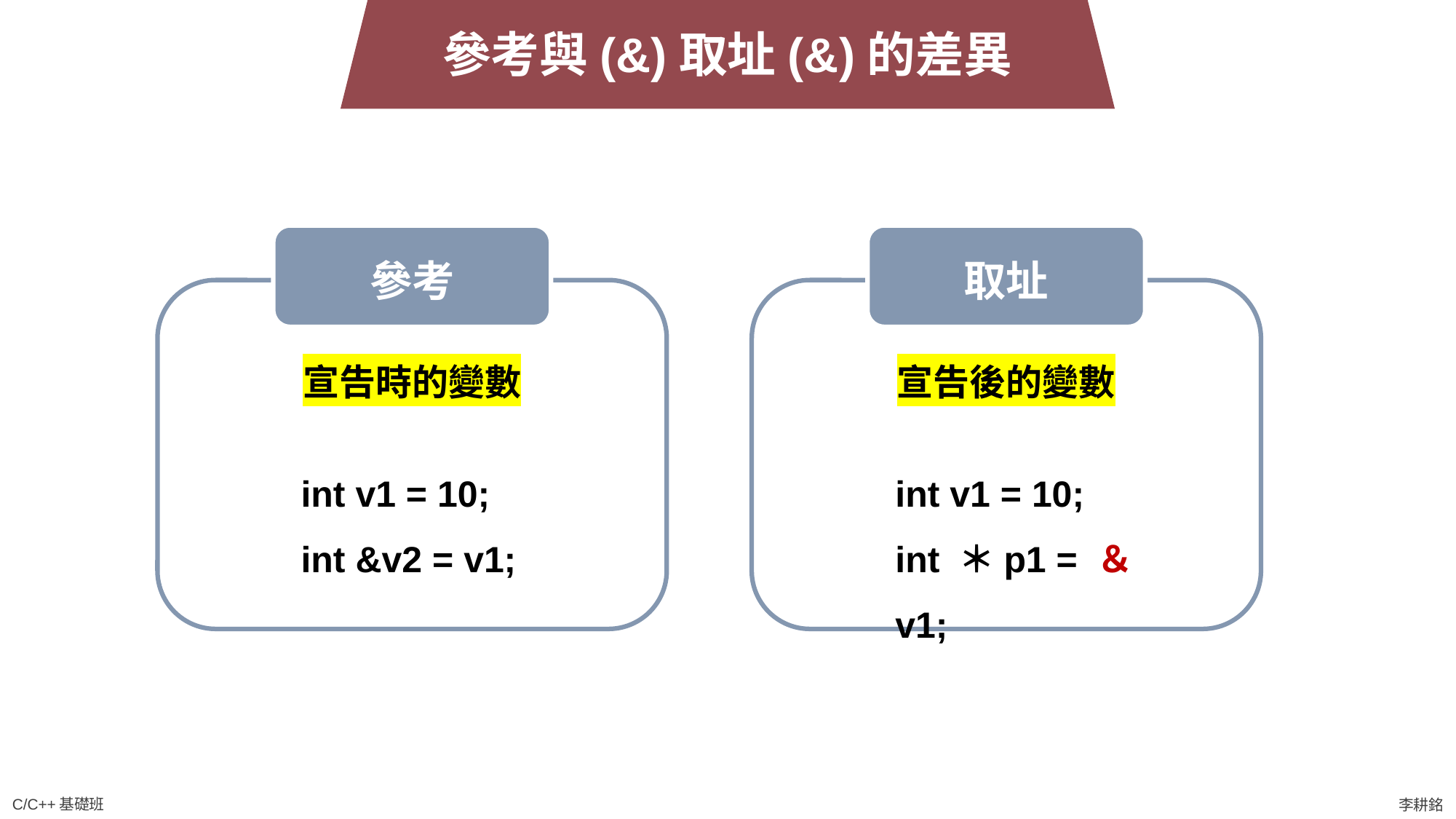

參考與(&)取址(&)的差異

參考
取址

宣告時的變數
宣告後的變數
int v1 = 10;
int &v2 = v1;
int v1 = 10;
int ＊p1 = ＆v1;
C/C++基礎班
李耕銘